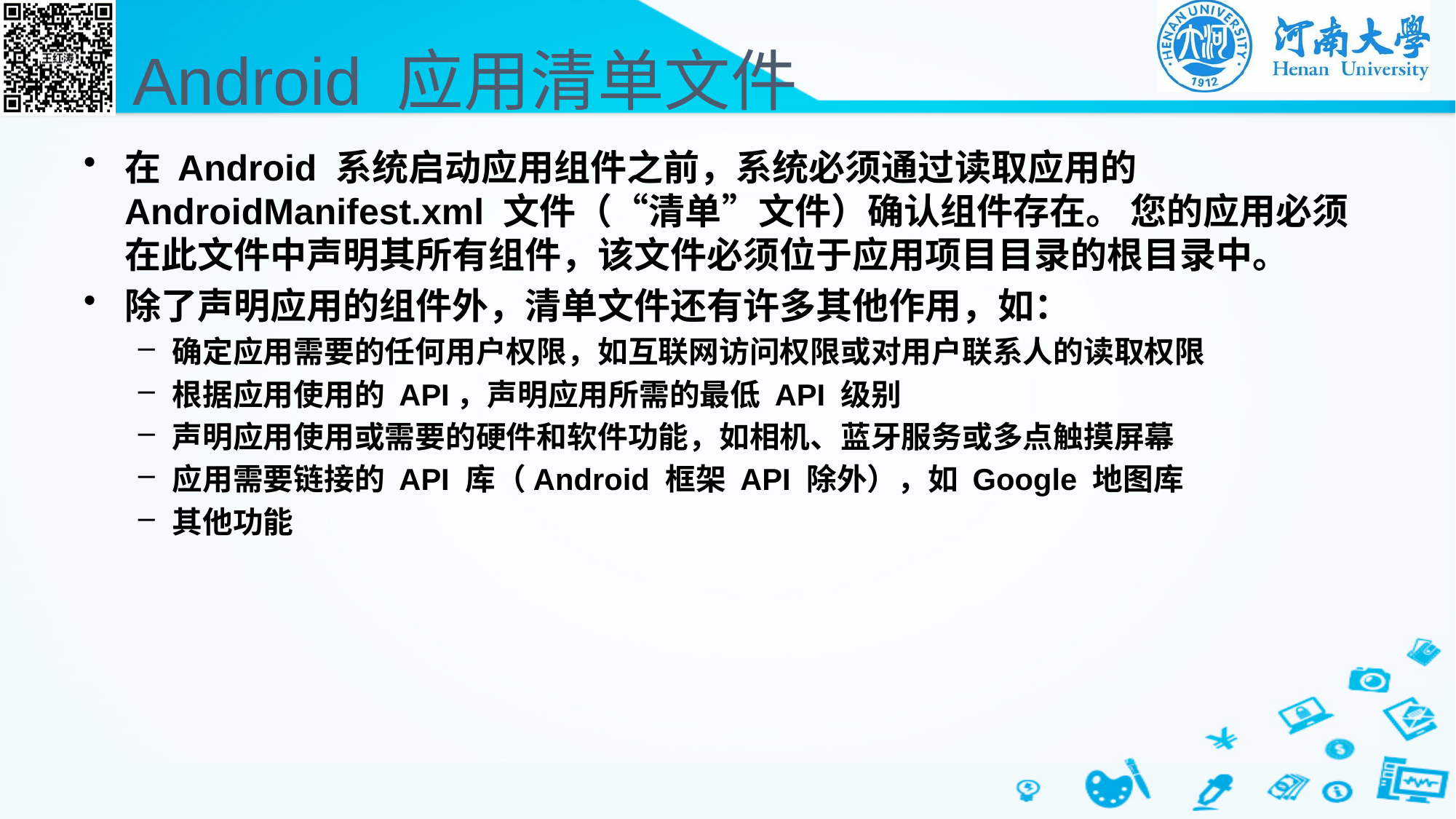

# Android 应用清单文件
在 Android 系统启动应用组件之前，系统必须通过读取应用的 AndroidManifest.xml 文件（“清单”文件）确认组件存在。 您的应用必须在此文件中声明其所有组件，该文件必须位于应用项目目录的根目录中。
除了声明应用的组件外，清单文件还有许多其他作用，如：
确定应用需要的任何用户权限，如互联网访问权限或对用户联系人的读取权限
根据应用使用的 API，声明应用所需的最低 API 级别
声明应用使用或需要的硬件和软件功能，如相机、蓝牙服务或多点触摸屏幕
应用需要链接的 API 库（Android 框架 API 除外），如 Google 地图库
其他功能